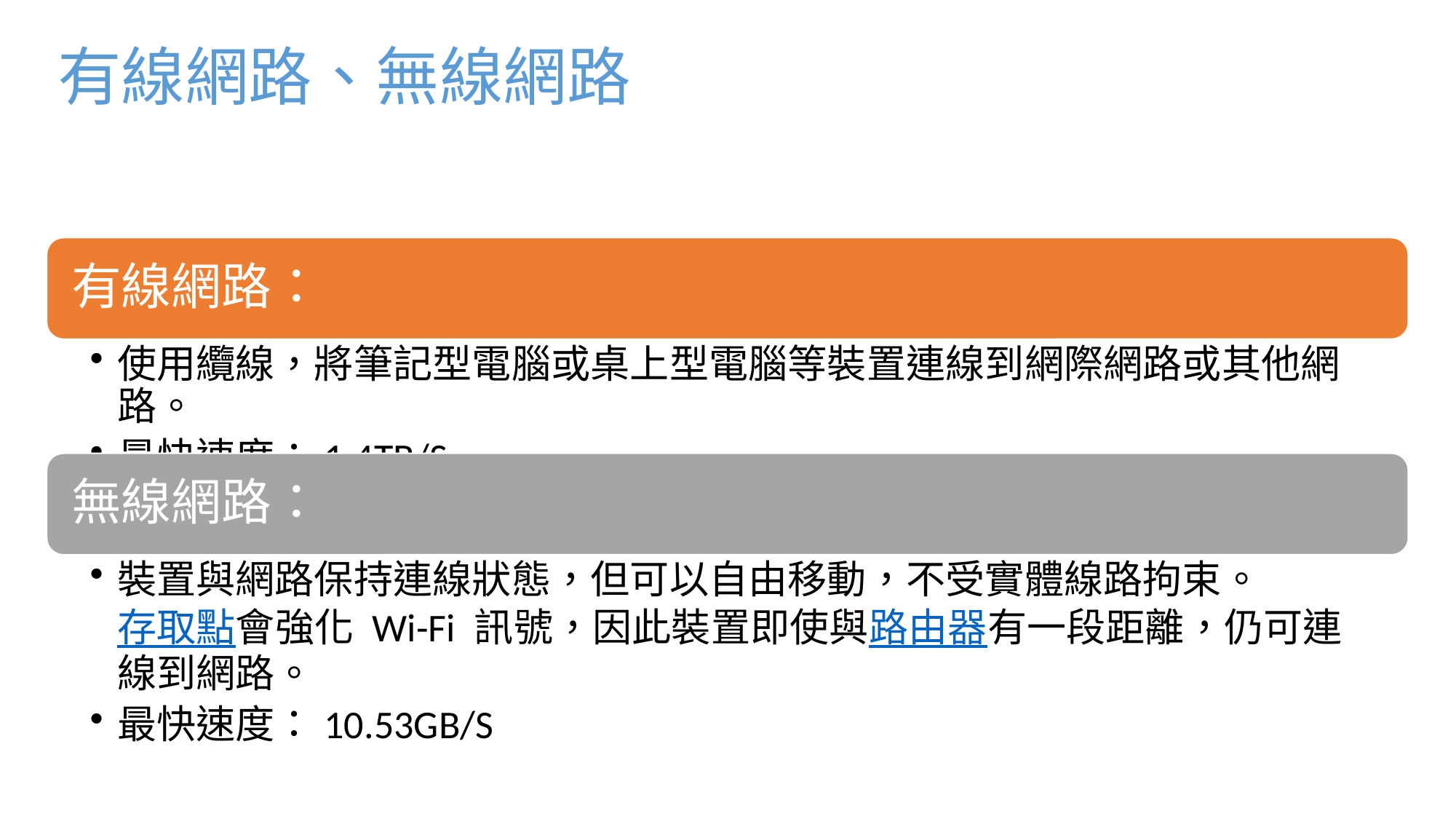

# 有線網路、無線網路
有線網路：
使用纜線，將筆記型電腦或桌上型電腦等裝置連線到網際網路或其他網路。
最快速度：1.4TB/S
無線網路：
裝置與網路保持連線狀態，但可以自由移動，不受實體線路拘束。存取點會強化 Wi-Fi 訊號，因此裝置即使與路由器有一段距離，仍可連線到網路。
最快速度：10.53GB/S